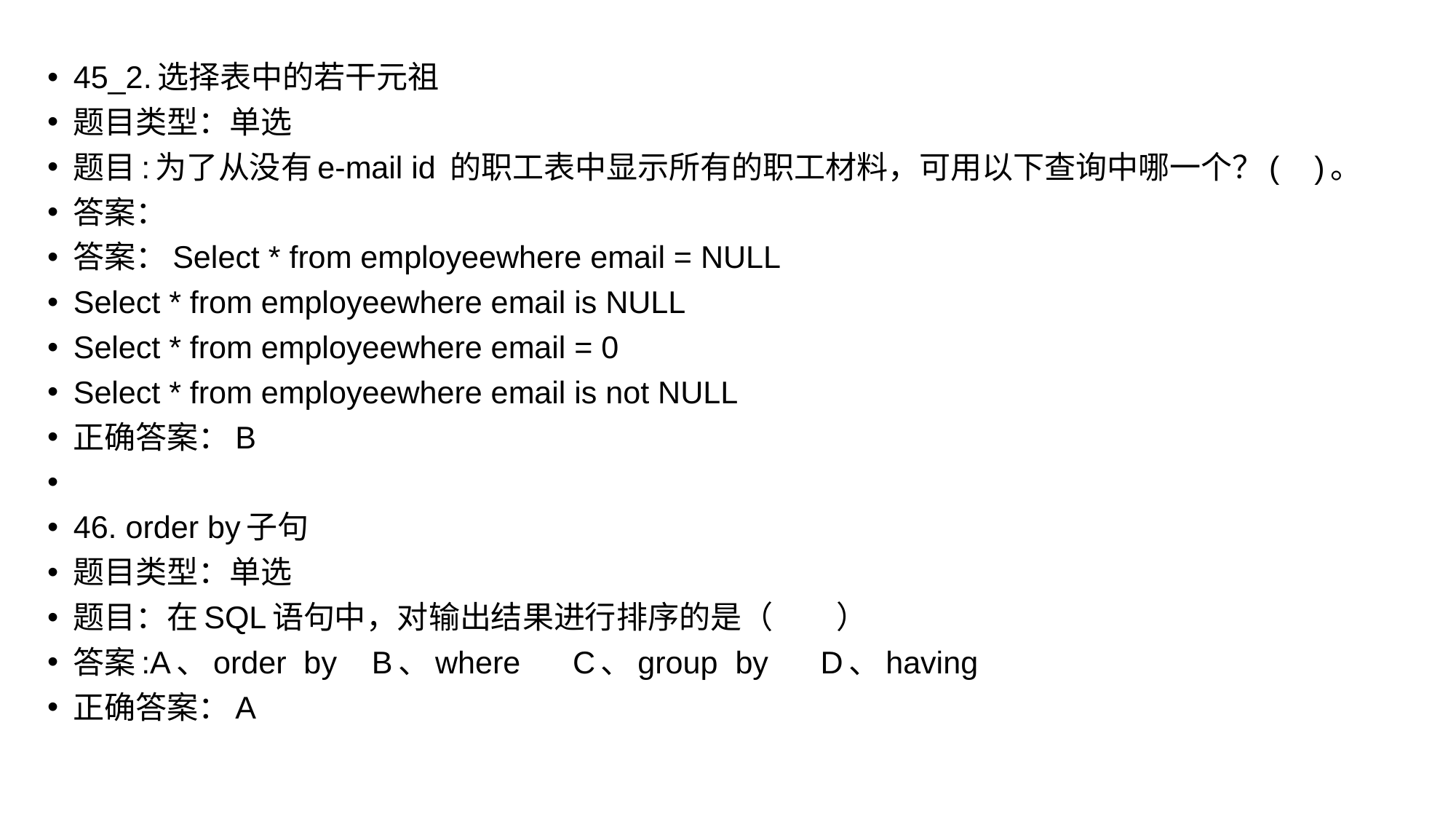

#
45_2.选择表中的若干元祖
题目类型：单选
题目:为了从没有e-mail id 的职工表中显示所有的职工材料，可用以下查询中哪一个？(    )。
答案：
答案：Select * from employeewhere email = NULL
Select * from employeewhere email is NULL
Select * from employeewhere email = 0
Select * from employeewhere email is not NULL
正确答案：B

46. order by子句
题目类型：单选
题目：在SQL语句中，对输出结果进行排序的是（         ）
答案:A、order  by    B、where      C、group  by      D、having
正确答案：A